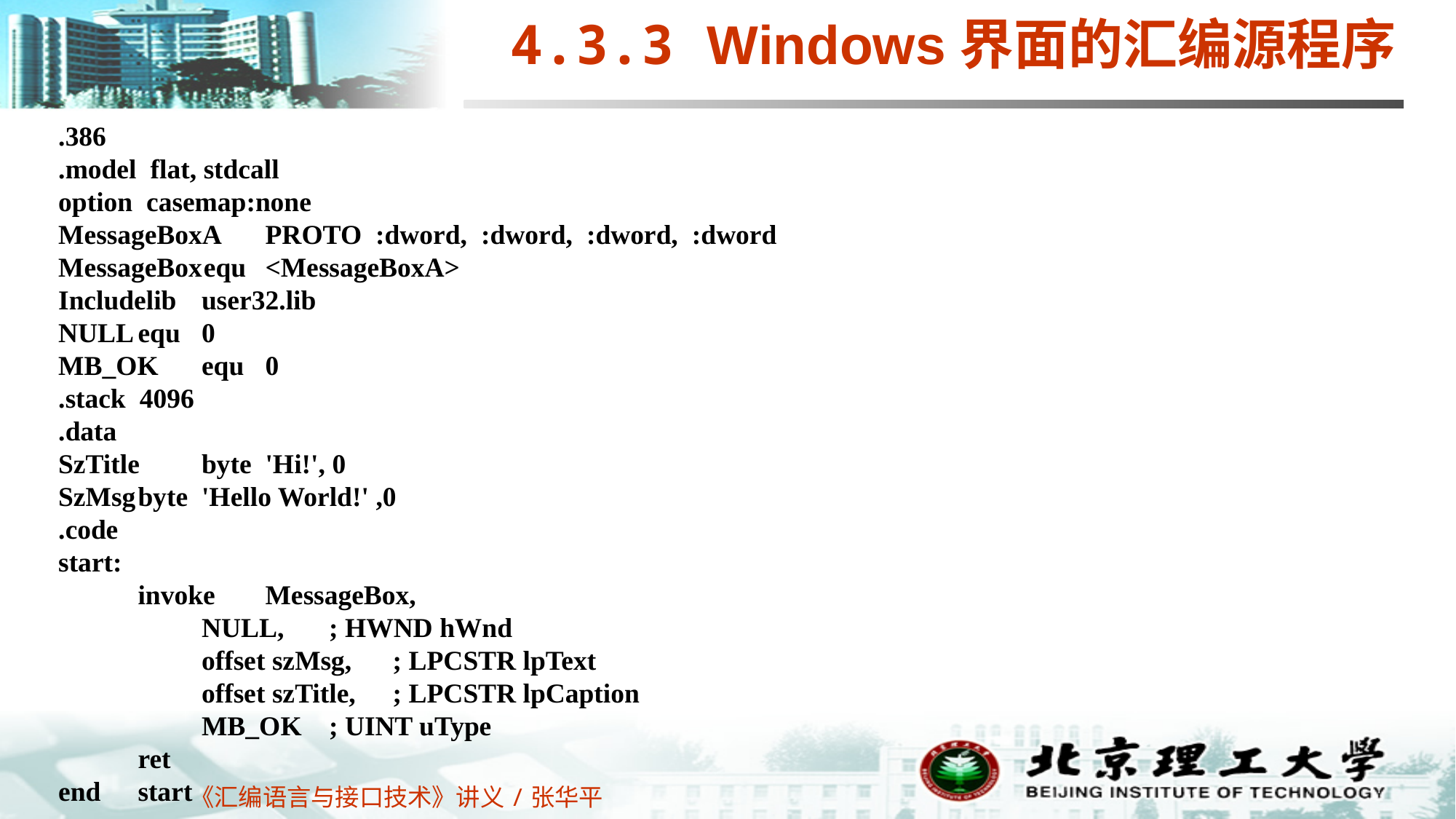

4.3.3 Windows界面的汇编源程序
.386
.model  flat, stdcall
option  casemap:none
MessageBoxA	PROTO  :dword,  :dword,  :dword,  :dword
MessageBox	equ	<MessageBoxA>
Includelib	user32.lib
NULL	equ	0
MB_OK	equ	0
.stack  4096
.data
SzTitle	byte	'Hi!', 0
SzMsg	byte	'Hello World!' ,0
.code
start:
	invoke  	MessageBox,
		NULL,	; HWND hWnd
		offset szMsg,	; LPCSTR lpText
		offset szTitle,	; LPCSTR lpCaption
		MB_OK	; UINT uType
	ret
end	start